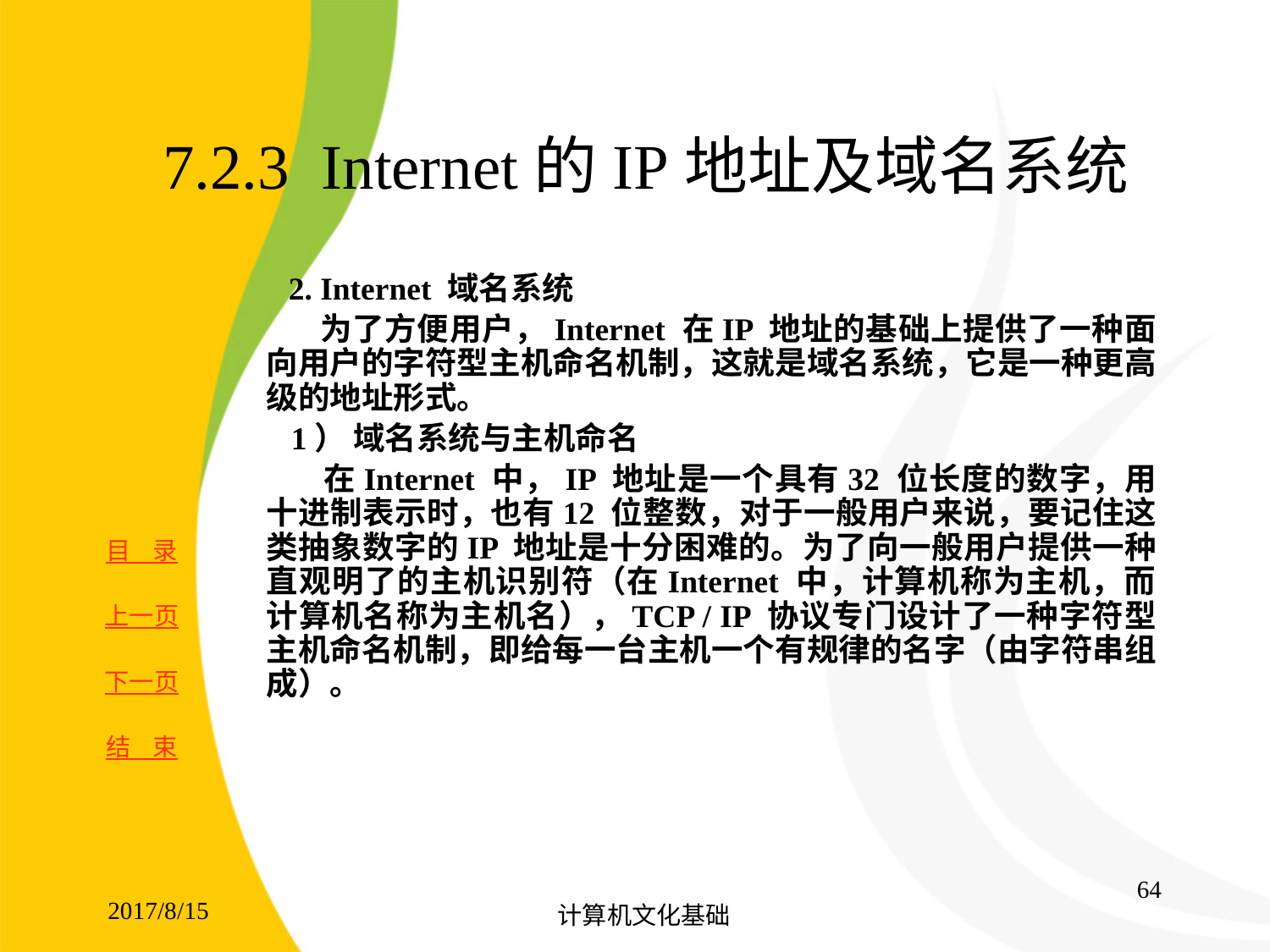

# 7.2.3  Internet的IP地址及域名系统
	     2. Internet 域名系统
            为了方便用户，Internet 在IP 地址的基础上提供了一种面向用户的字符型主机命名机制，这就是域名系统，它是一种更高级的地址形式。
         1） 域名系统与主机命名
            在Internet 中，IP 地址是一个具有32 位长度的数字，用十进制表示时，也有12 位整数，对于一般用户来说，要记住这类抽象数字的IP 地址是十分困难的。为了向一般用户提供一种直观明了的主机识别符（在Internet 中，计算机称为主机，而计算机名称为主机名），TCP / IP 协议专门设计了一种字符型主机命名机制，即给每一台主机一个有规律的名字（由字符串组成）。
64
2017/8/15